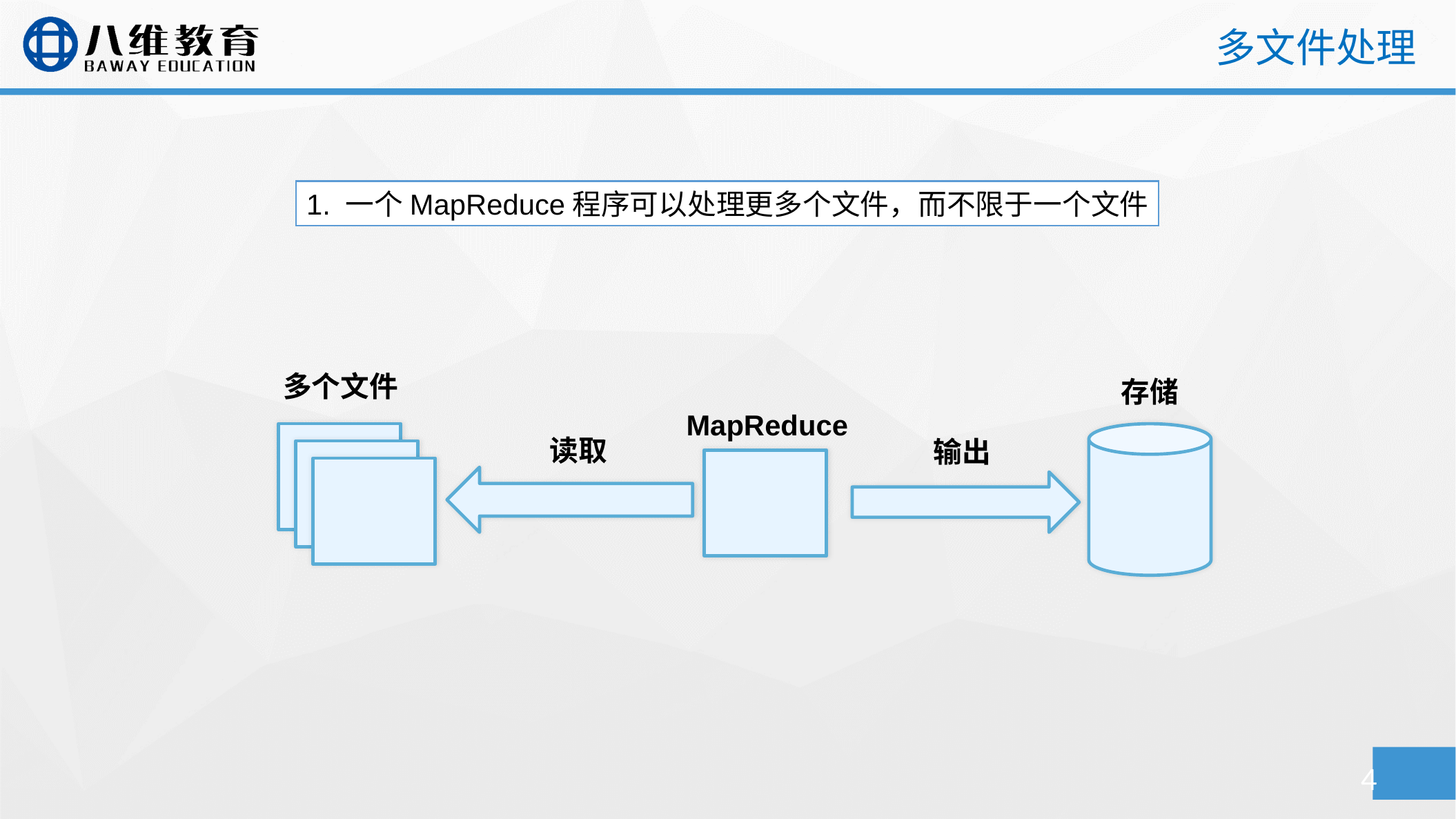

多文件处理
一个MapReduce程序可以处理更多个文件，而不限于一个文件
多个文件
存储
MapReduce

读取
输出